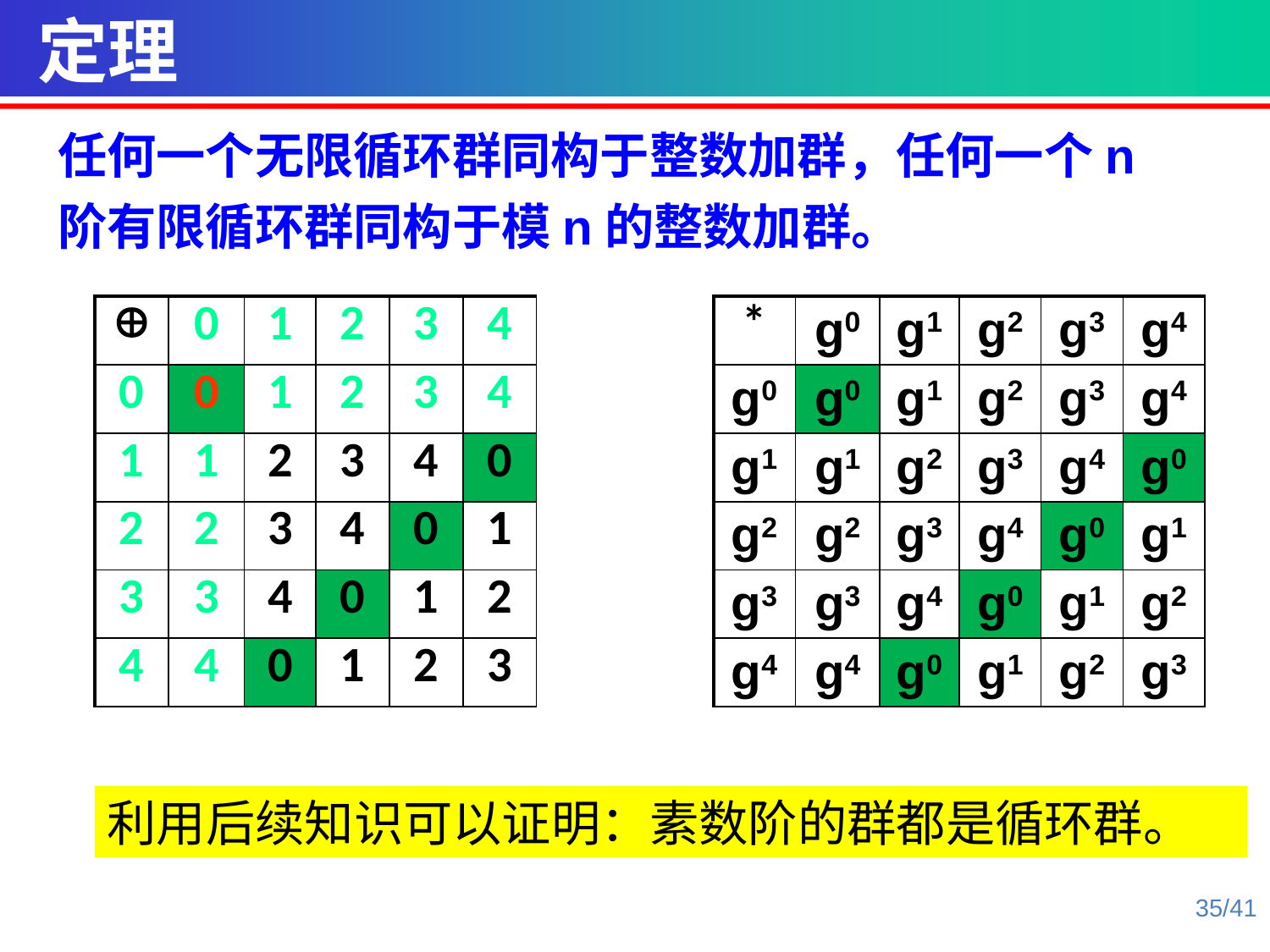

定理
任何一个无限循环群同构于整数加群，任何一个n阶有限循环群同构于模n的整数加群。
| ⊕ | 0 | 1 | 2 | 3 | 4 |
| --- | --- | --- | --- | --- | --- |
| 0 | 0 | 1 | 2 | 3 | 4 |
| 1 | 1 | 2 | 3 | 4 | 0 |
| 2 | 2 | 3 | 4 | 0 | 1 |
| 3 | 3 | 4 | 0 | 1 | 2 |
| 4 | 4 | 0 | 1 | 2 | 3 |
| \* | g0 | g1 | g2 | g3 | g4 |
| --- | --- | --- | --- | --- | --- |
| g0 | g0 | g1 | g2 | g3 | g4 |
| g1 | g1 | g2 | g3 | g4 | g0 |
| g2 | g2 | g3 | g4 | g0 | g1 |
| g3 | g3 | g4 | g0 | g1 | g2 |
| g4 | g4 | g0 | g1 | g2 | g3 |
利用后续知识可以证明：素数阶的群都是循环群。
35/41